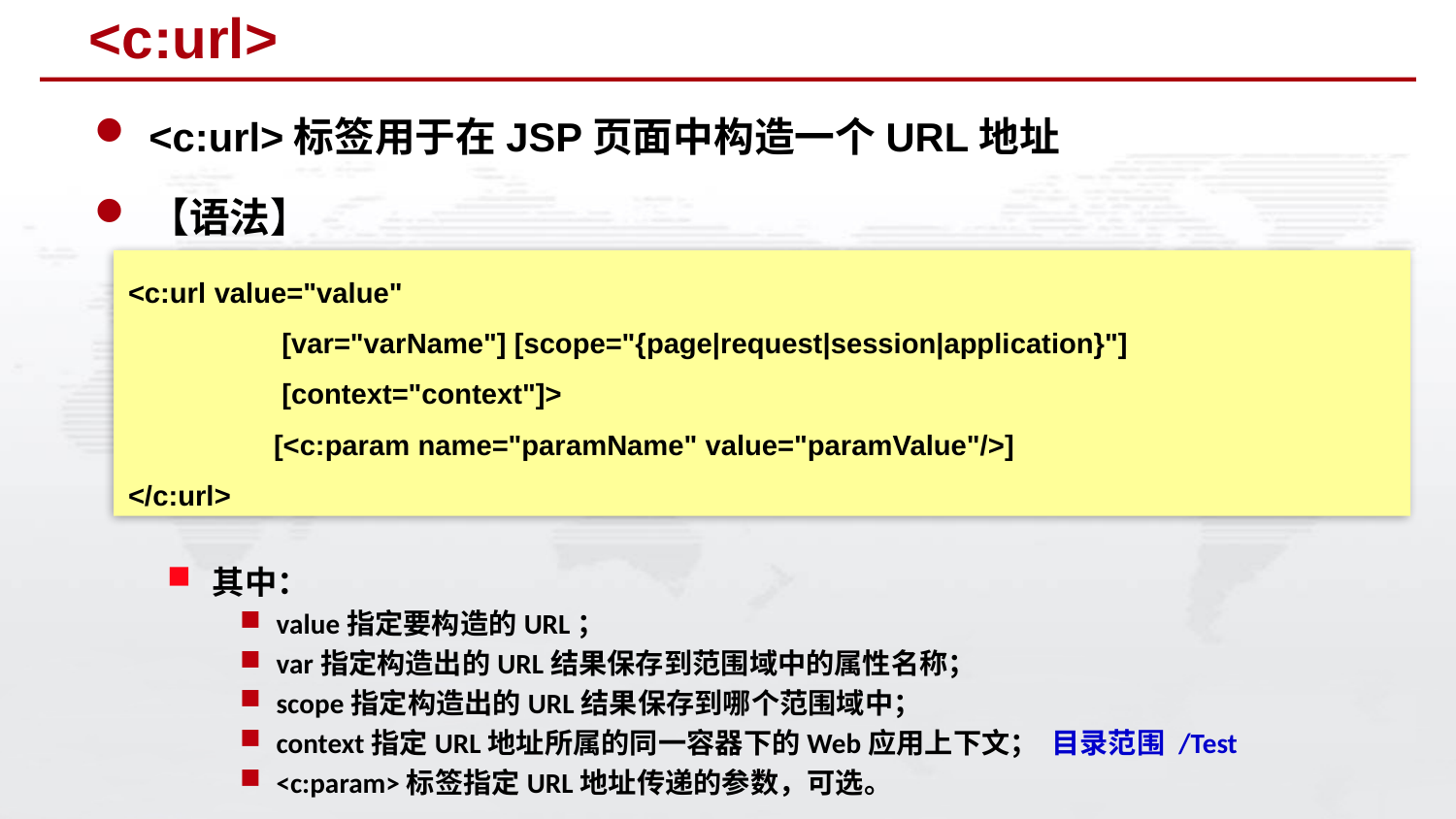

# <c:url>
<c:url>标签用于在JSP页面中构造一个URL地址
【语法】

其中：
value指定要构造的URL；
var指定构造出的URL结果保存到范围域中的属性名称；
scope指定构造出的URL结果保存到哪个范围域中；
context指定URL地址所属的同一容器下的Web应用上下文；  目录范围 /Test
<c:param>标签指定URL地址传递的参数，可选。
<c:url value="value"
	 [var="varName"] [scope="{page|request|session|application}"]
	 [context="context"]>
	[<c:param name="paramName" value="paramValue"/>]
</c:url>